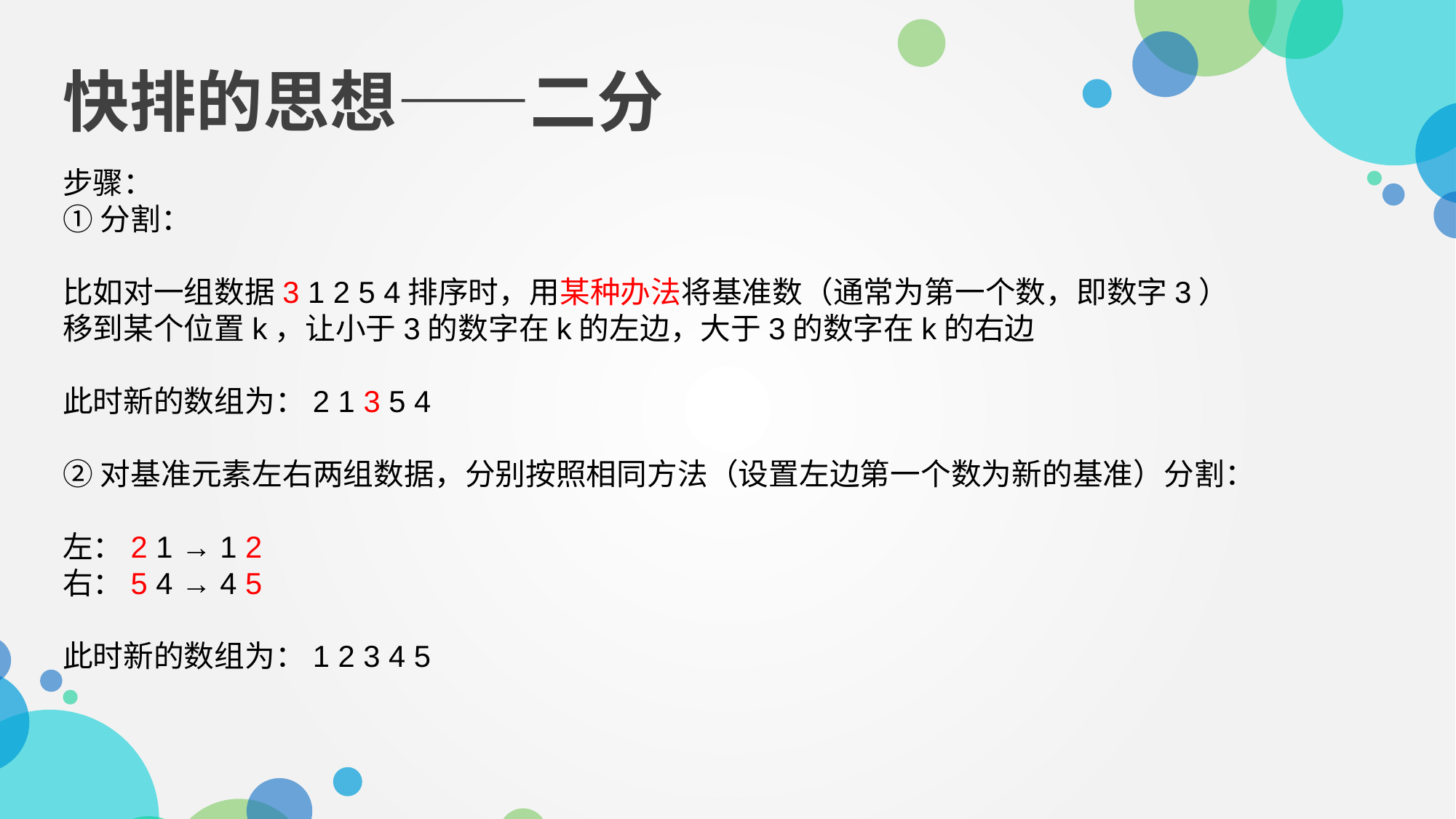

快排的思想——二分

步骤：
①分割：

比如对一组数据3 1 2 5 4排序时，用某种办法将基准数（通常为第一个数，即数字3）移到某个位置k，让小于3的数字在k的左边，大于3的数字在k的右边

此时新的数组为：2 1 3 5 4

②对基准元素左右两组数据，分别按照相同方法（设置左边第一个数为新的基准）分割：

左：2 1 → 1 2
右：5 4 → 4 5

此时新的数组为：1 2 3 4 5